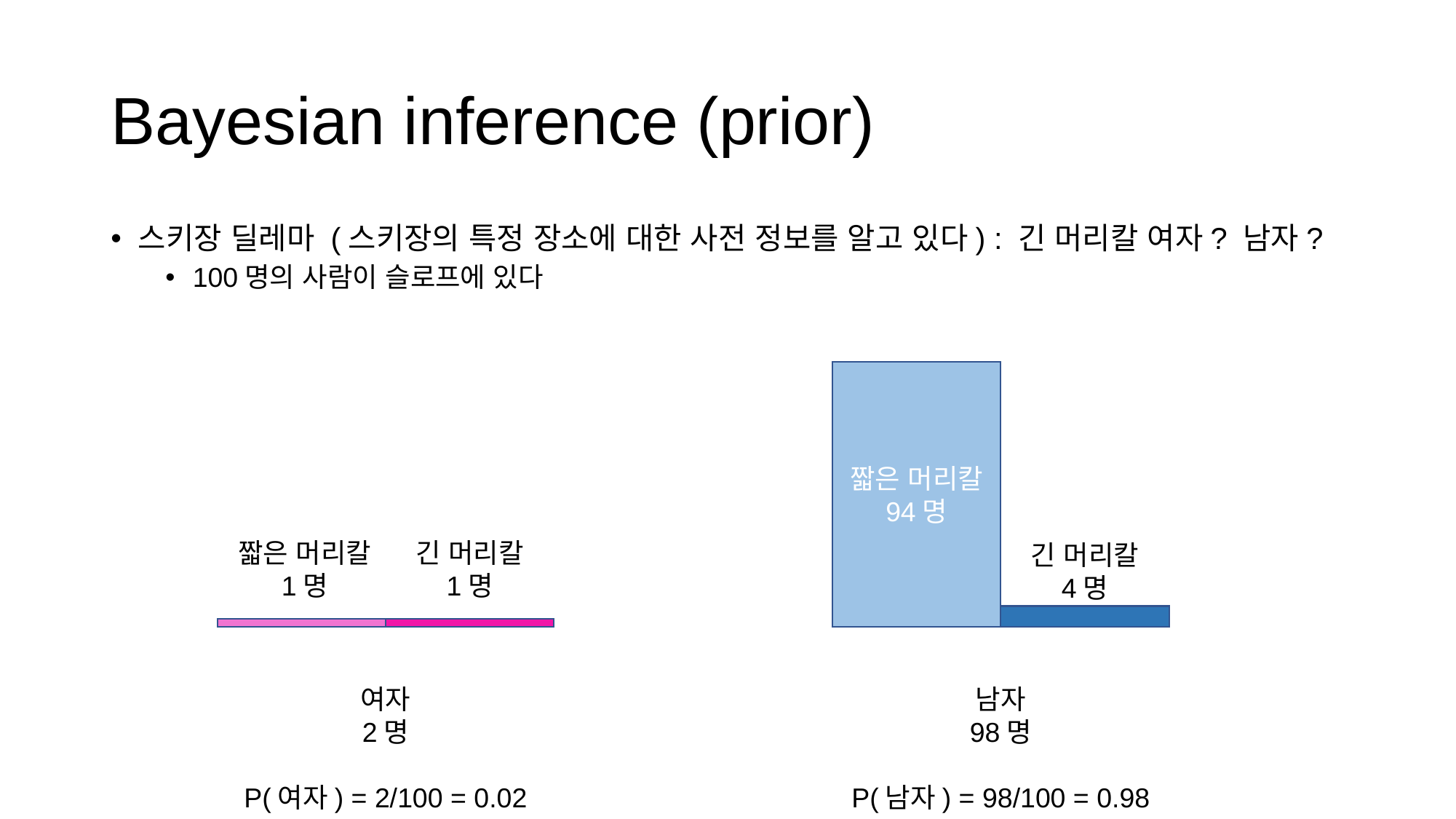

# Bayesian inference (prior)
스키장 딜레마 (스키장의 특정 장소에 대한 사전 정보를 알고 있다) : 긴 머리칼 여자? 남자?
100명의 사람이 슬로프에 있다
짧은 머리칼
94명
짧은 머리칼
1명
긴 머리칼
1명
긴 머리칼
4명

여자
2명

P(여자) = 2/100 = 0.02
남자
98명

P(남자) = 98/100 = 0.98